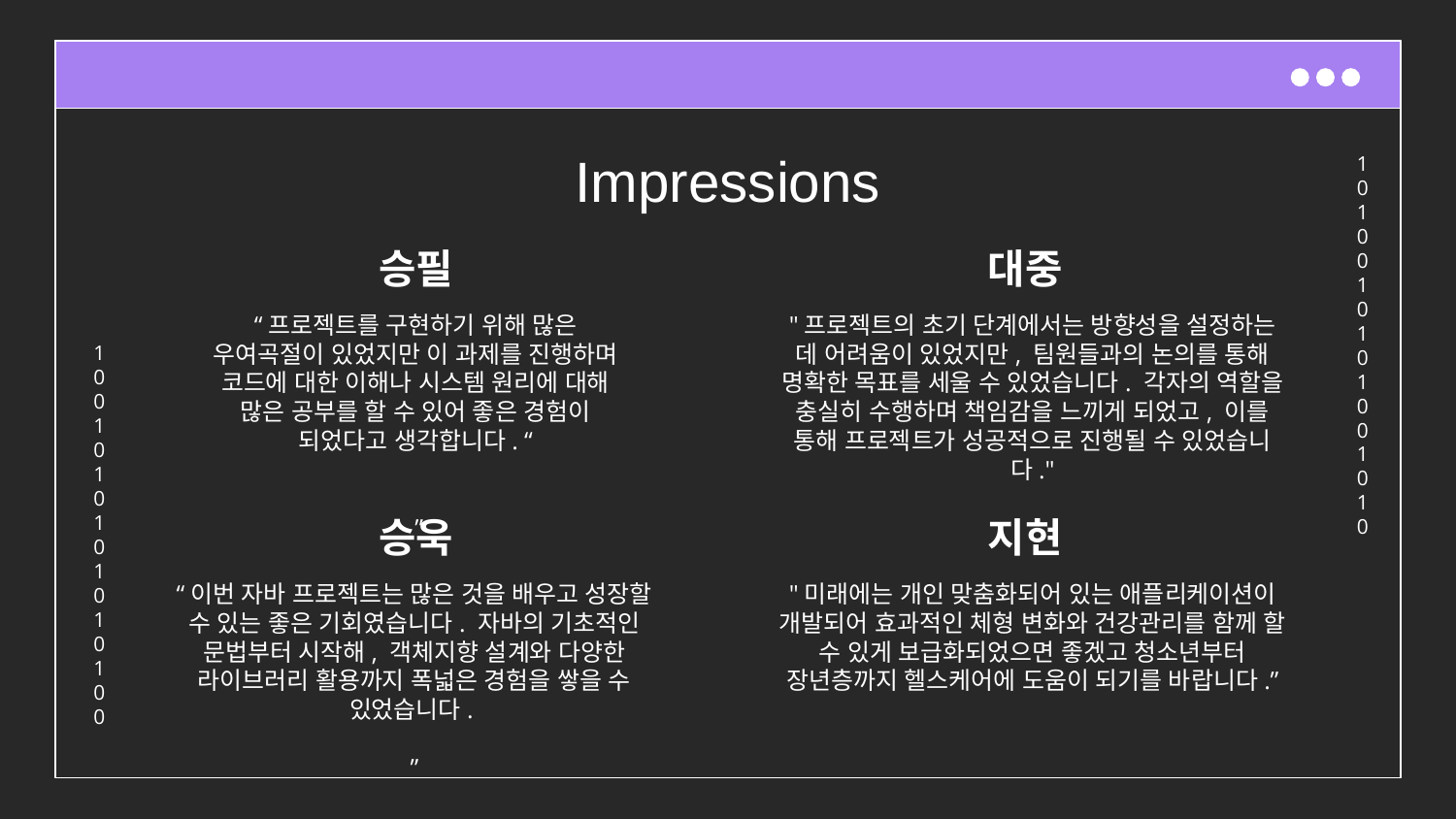

# Impressions
대중
승필
"프로젝트의 초기 단계에서는 방향성을 설정하는 데 어려움이 있었지만, 팀원들과의 논의를 통해 명확한 목표를 세울 수 있었습니다. 각자의 역할을 충실히 수행하며 책임감을 느끼게 되었고, 이를 통해 프로젝트가 성공적으로 진행될 수 있었습니다."
“프로젝트를 구현하기 위해 많은 우여곡절이 있었지만 이 과제를 진행하며 코드에 대한 이해나 시스템 원리에 대해 많은 공부를 할 수 있어 좋은 경험이 되었다고 생각합니다. “

 ”
지현
승욱
"미래에는 개인 맞춤화되어 있는 애플리케이션이 개발되어 효과적인 체형 변화와 건강관리를 함께 할 수 있게 보급화되었으면 좋겠고 청소년부터 장년층까지 헬스케어에 도움이 되기를 바랍니다.”
“이번 자바 프로젝트는 많은 것을 배우고 성장할 수 있는 좋은 기회였습니다. 자바의 기초적인 문법부터 시작해, 객체지향 설계와 다양한 라이브러리 활용까지 폭넓은 경험을 쌓을 수 있었습니다.

”